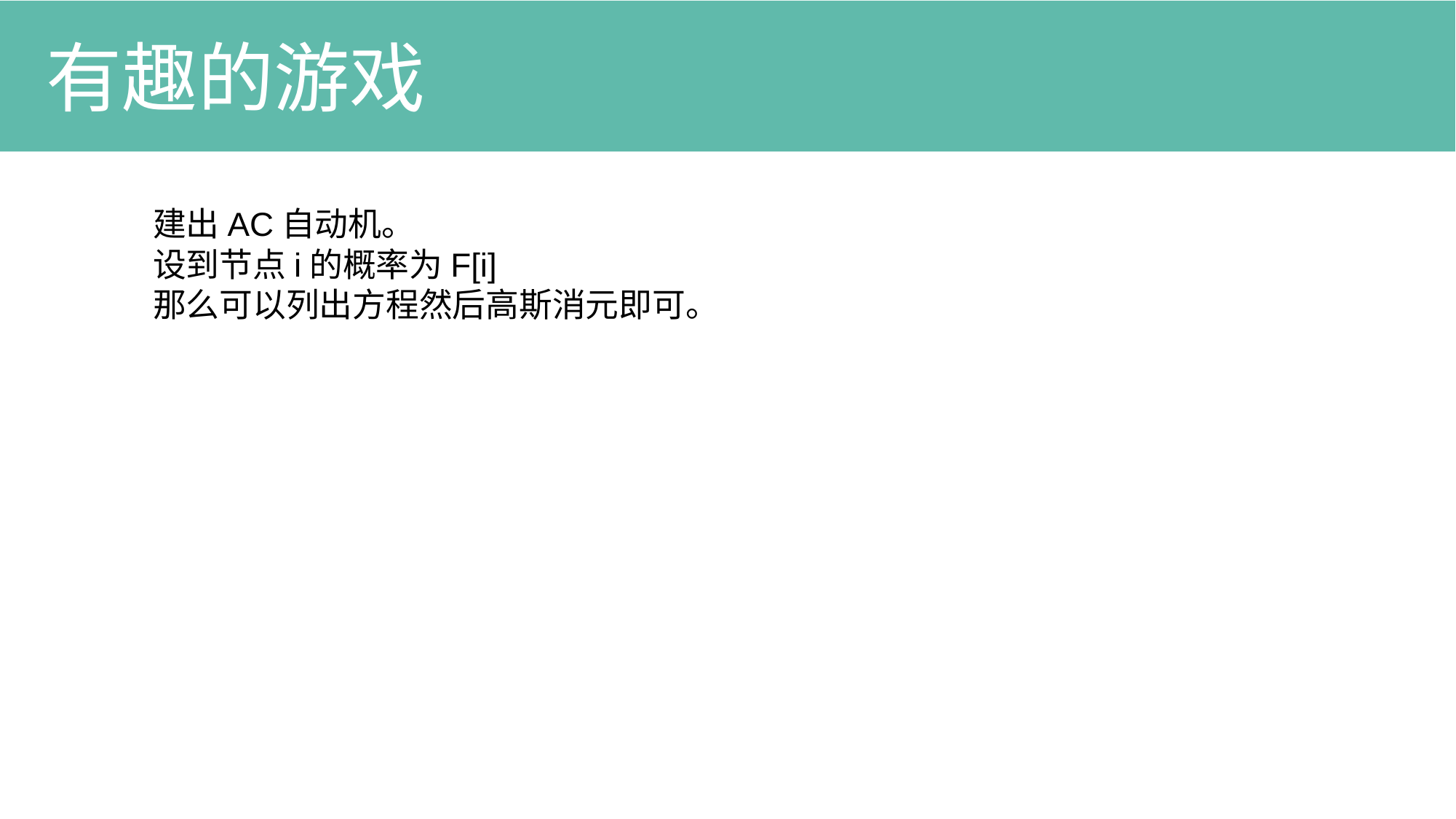

有趣的游戏
建出AC自动机。
设到节点i的概率为F[i]
那么可以列出方程然后高斯消元即可。